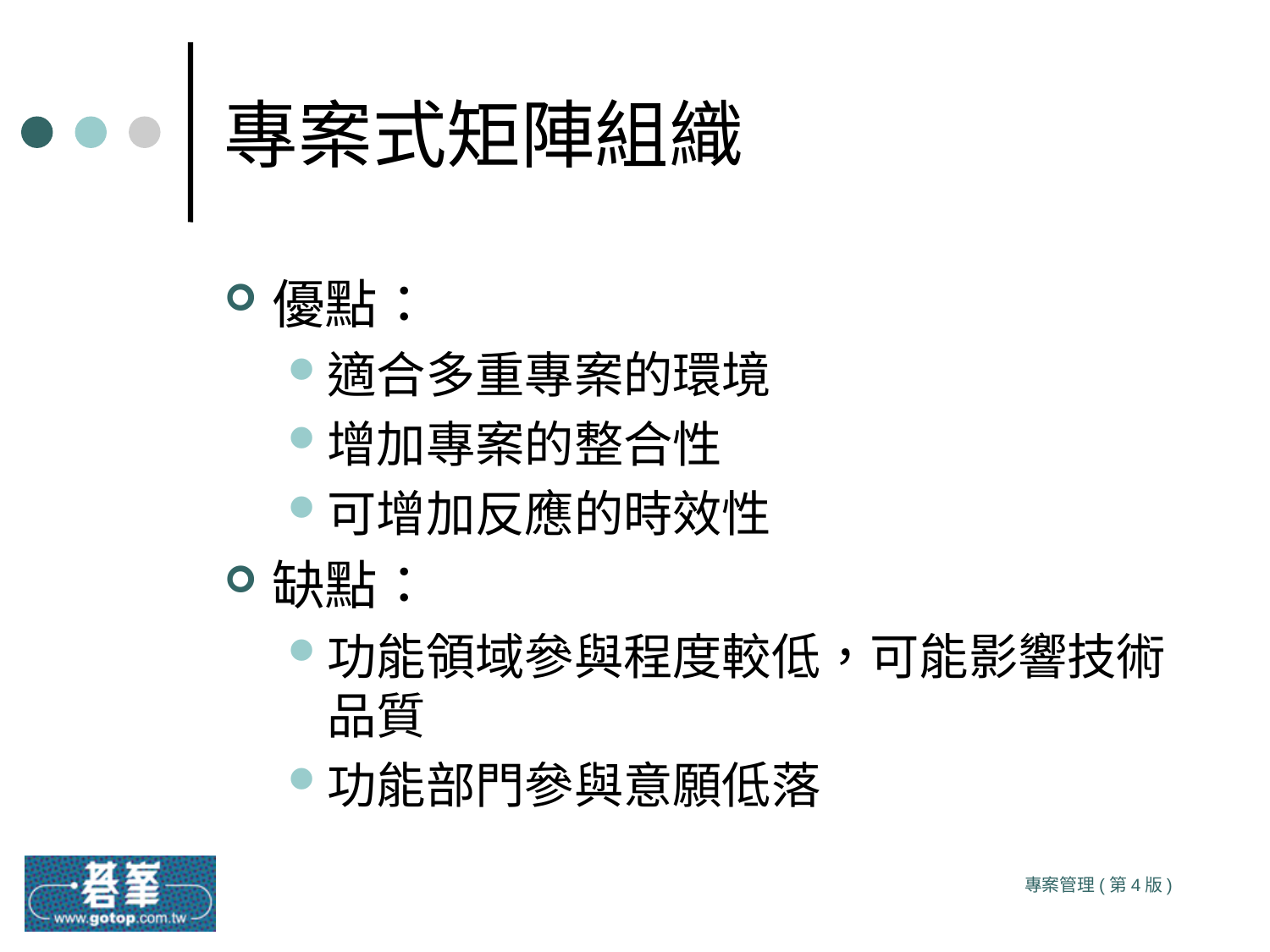

# 專案式矩陣組織
優點：
適合多重專案的環境
增加專案的整合性
可增加反應的時效性
缺點：
功能領域參與程度較低，可能影響技術品質
功能部門參與意願低落
專案管理(第4版)